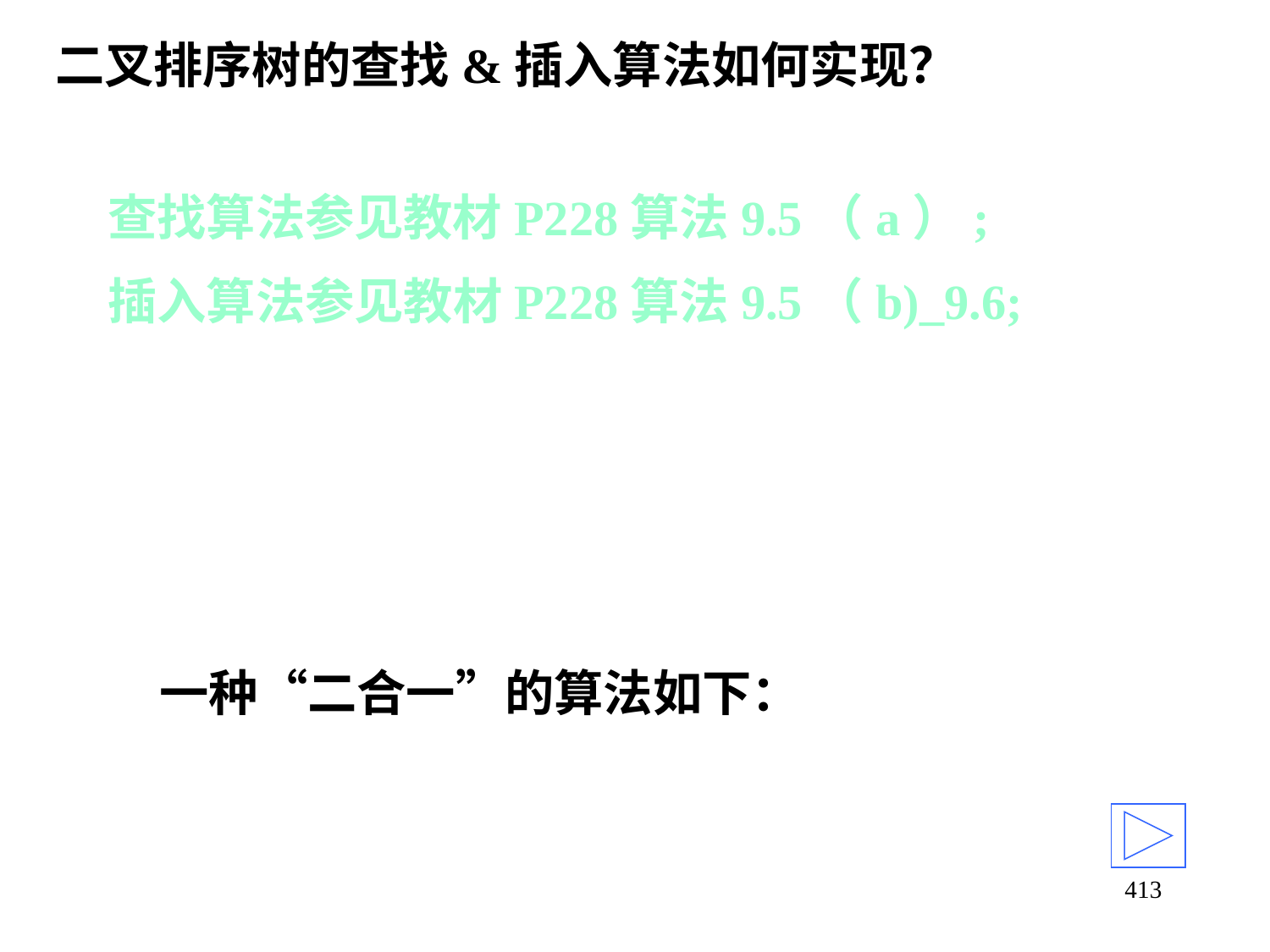

# 二叉排序树的查找&插入算法如何实现？
查找算法参见教材P228算法9.5（a）;
插入算法参见教材P228算法9.5（b)_9.6;
一种“二合一”的算法如下：

413